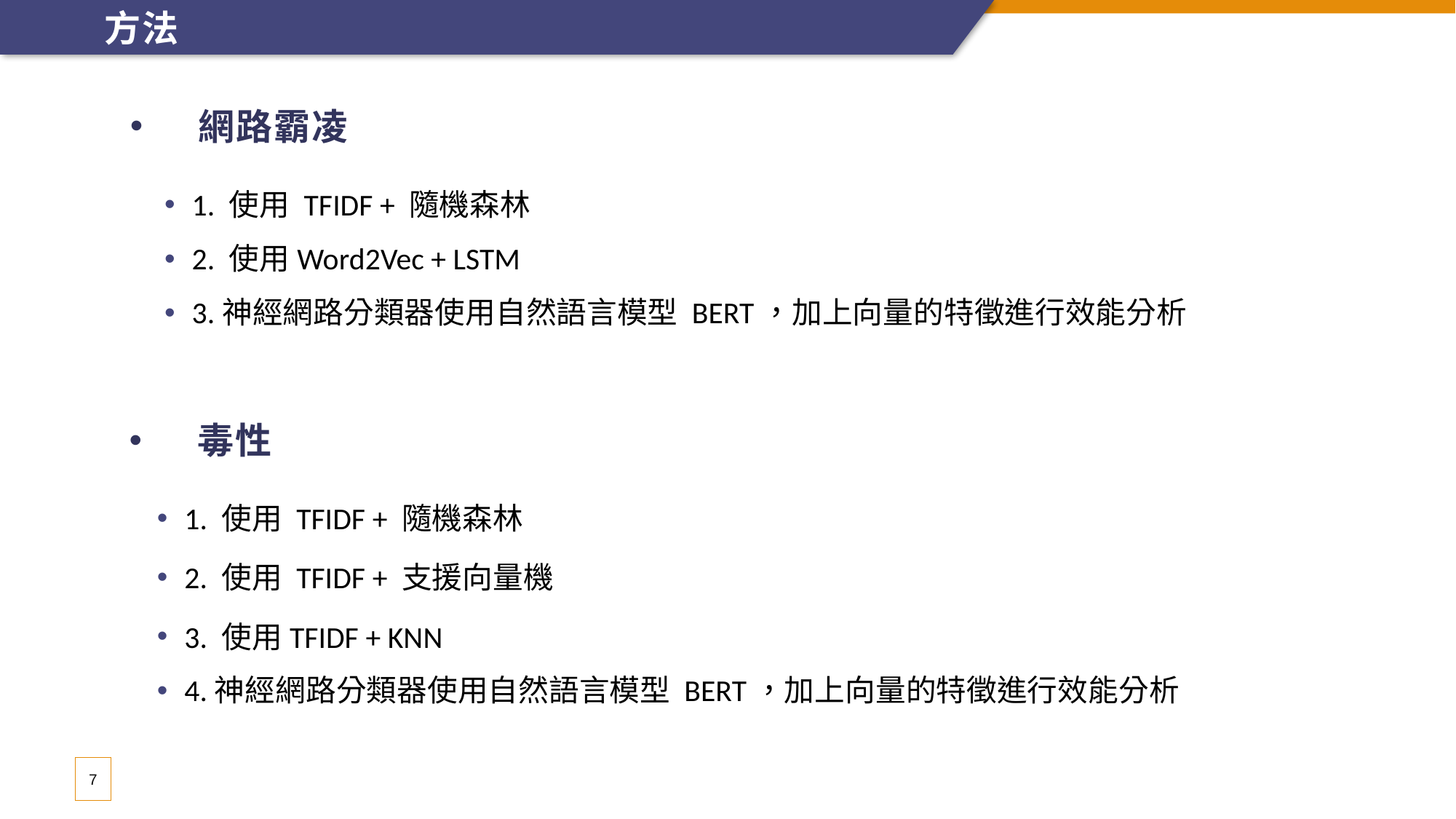

# 方法
網路霸凌
1. 使用 TFIDF + 隨機森林
2. 使用Word2Vec + LSTM
3.神經網路分類器使用自然語言模型 BERT，加上向量的特徵進行效能分析

毒性
1. 使用 TFIDF + 隨機森林
2. 使用 TFIDF + 支援向量機
3. 使用TFIDF + KNN
4.神經網路分類器使用自然語言模型 BERT，加上向量的特徵進行效能分析

7